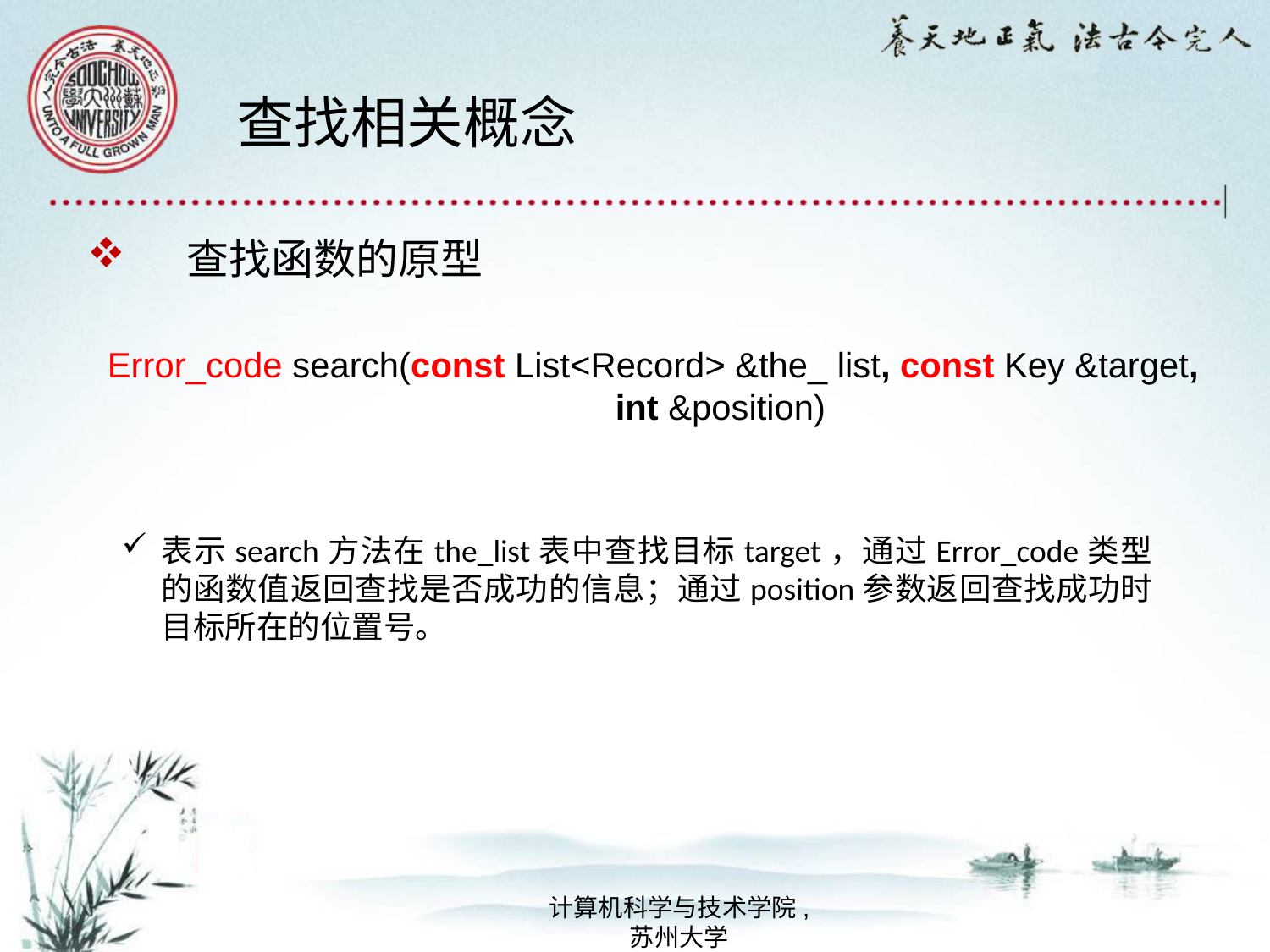

# 查找相关概念
查找函数的原型
Error_code search(const List<Record> &the_ list, const Key &target,
				int &position)
表示search方法在the_list表中查找目标target，通过Error_code类型的函数值返回查找是否成功的信息；通过position参数返回查找成功时目标所在的位置号。
计算机科学与技术学院,
苏州大学